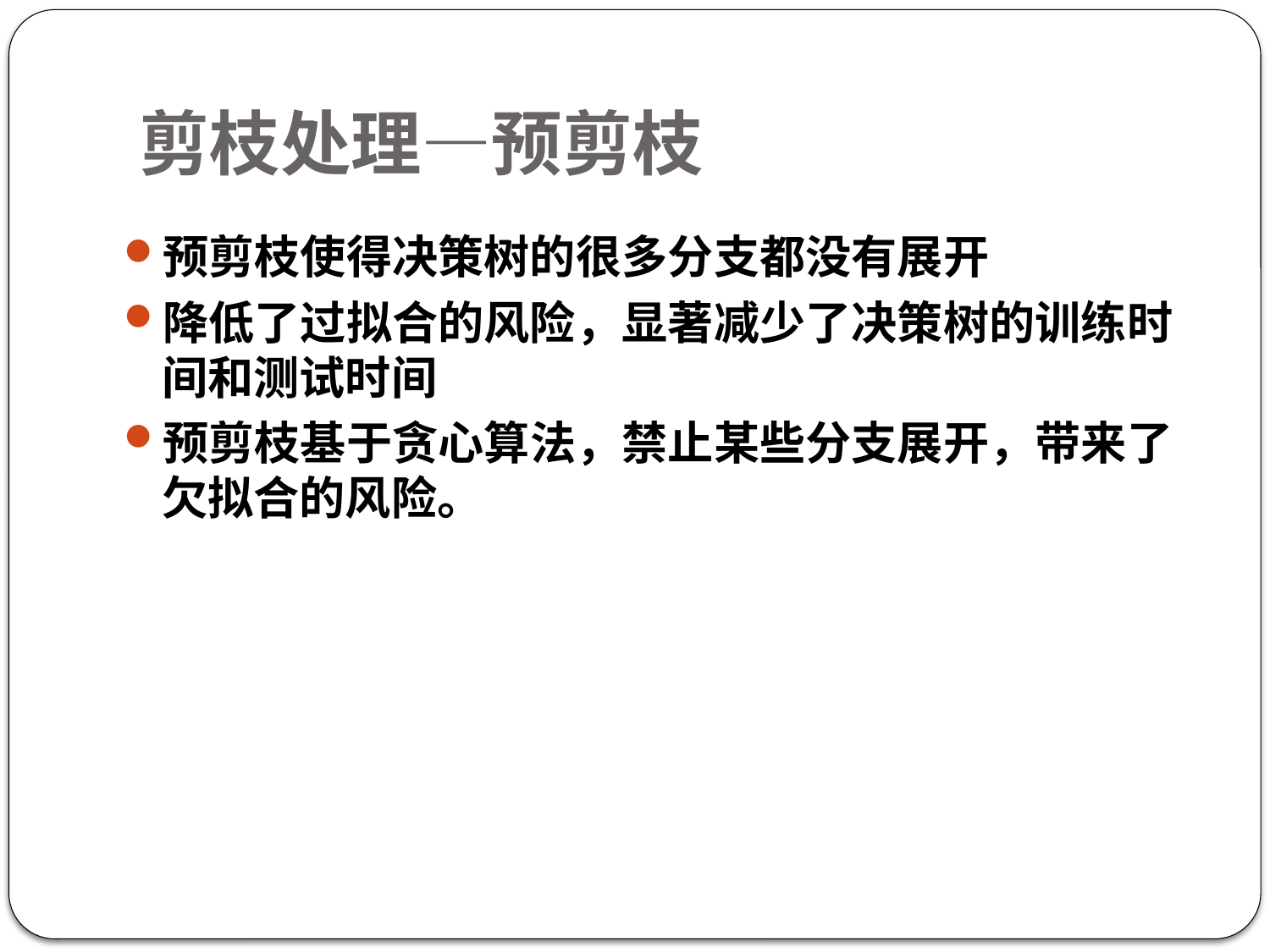

# 剪枝处理—预剪枝
预剪枝使得决策树的很多分支都没有展开
降低了过拟合的风险，显著减少了决策树的训练时间和测试时间
预剪枝基于贪心算法，禁止某些分支展开，带来了欠拟合的风险。